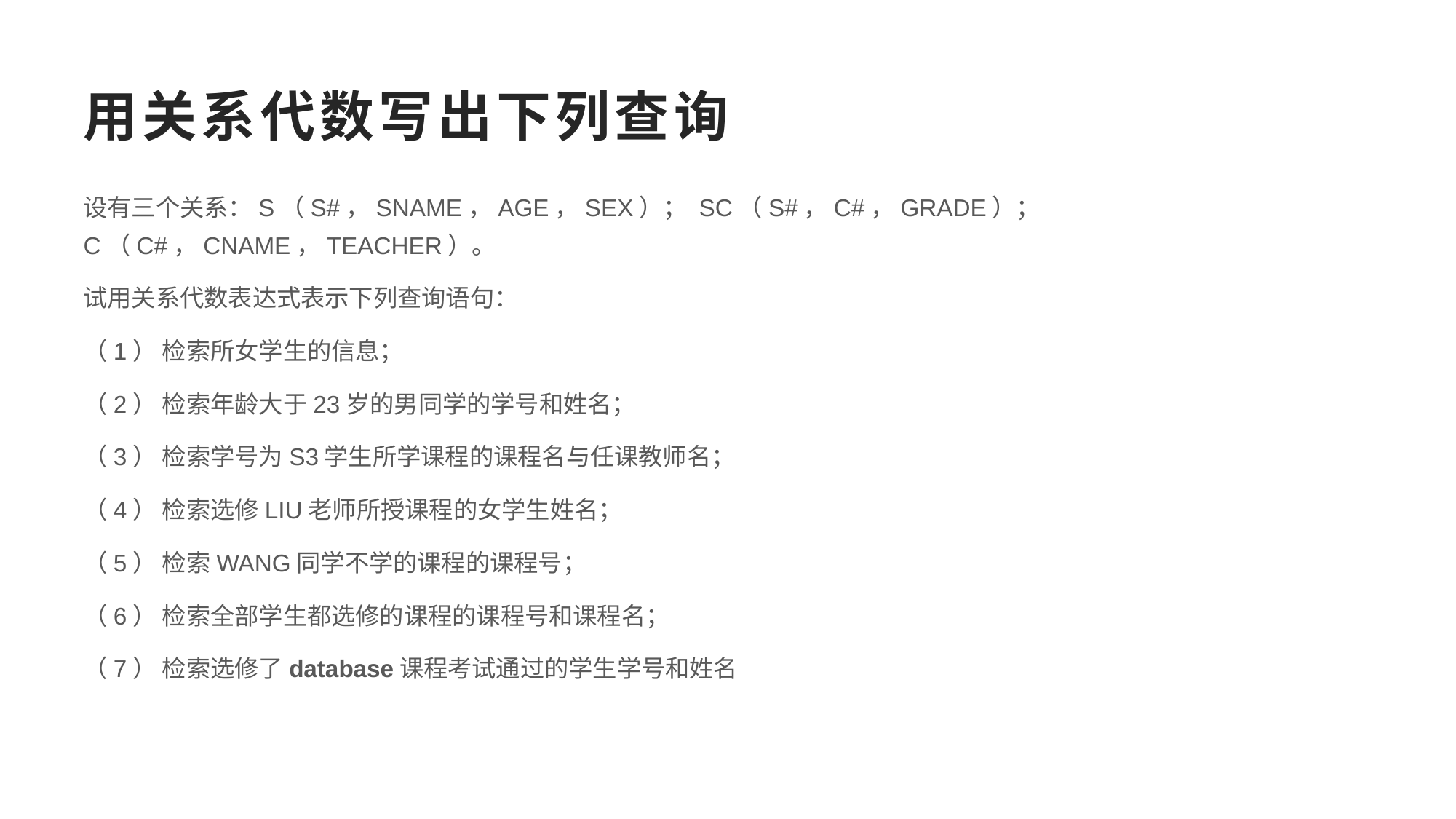

# 用关系代数写出下列查询
设有三个关系：S（S#，SNAME，AGE，SEX）； SC（S#，C#，GRADE）； C（C#，CNAME，TEACHER）。
试用关系代数表达式表示下列查询语句：
（1） 检索所女学生的信息；
（2） 检索年龄大于23岁的男同学的学号和姓名；
（3） 检索学号为S3学生所学课程的课程名与任课教师名；
（4） 检索选修LIU老师所授课程的女学生姓名；
（5） 检索WANG同学不学的课程的课程号；
（6） 检索全部学生都选修的课程的课程号和课程名；
（7） 检索选修了database课程考试通过的学生学号和姓名